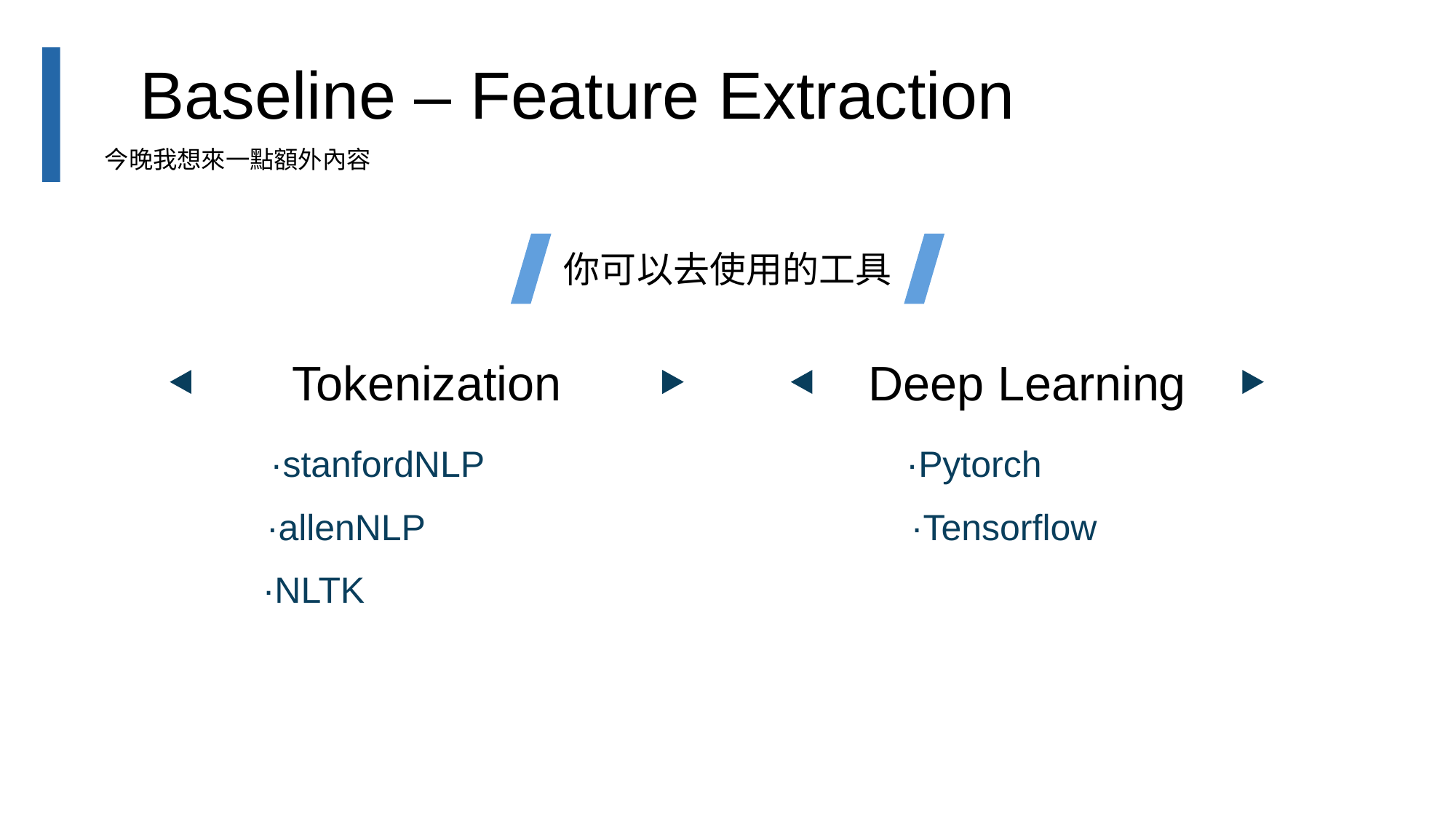

Baseline – Feature Extraction
今晚我想來一點額外內容

你可以去使用的工具
Tokenization

Deep Learning

·Pytorch
·stanfordNLP
·Tensorflow
·allenNLP
·NLTK